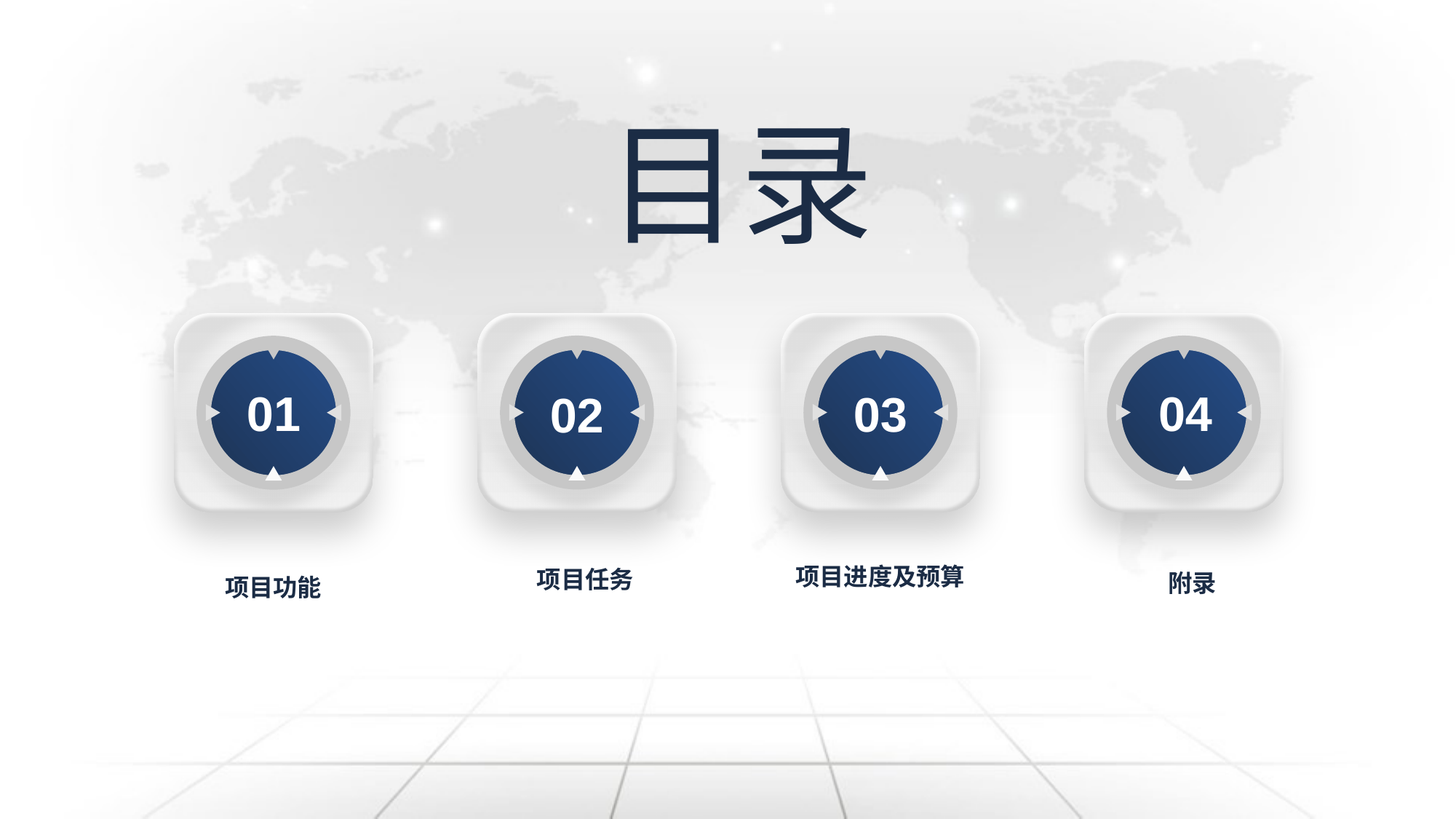

目录

02

03

04

01
项目进度及预算
项目任务

附录

项目功能